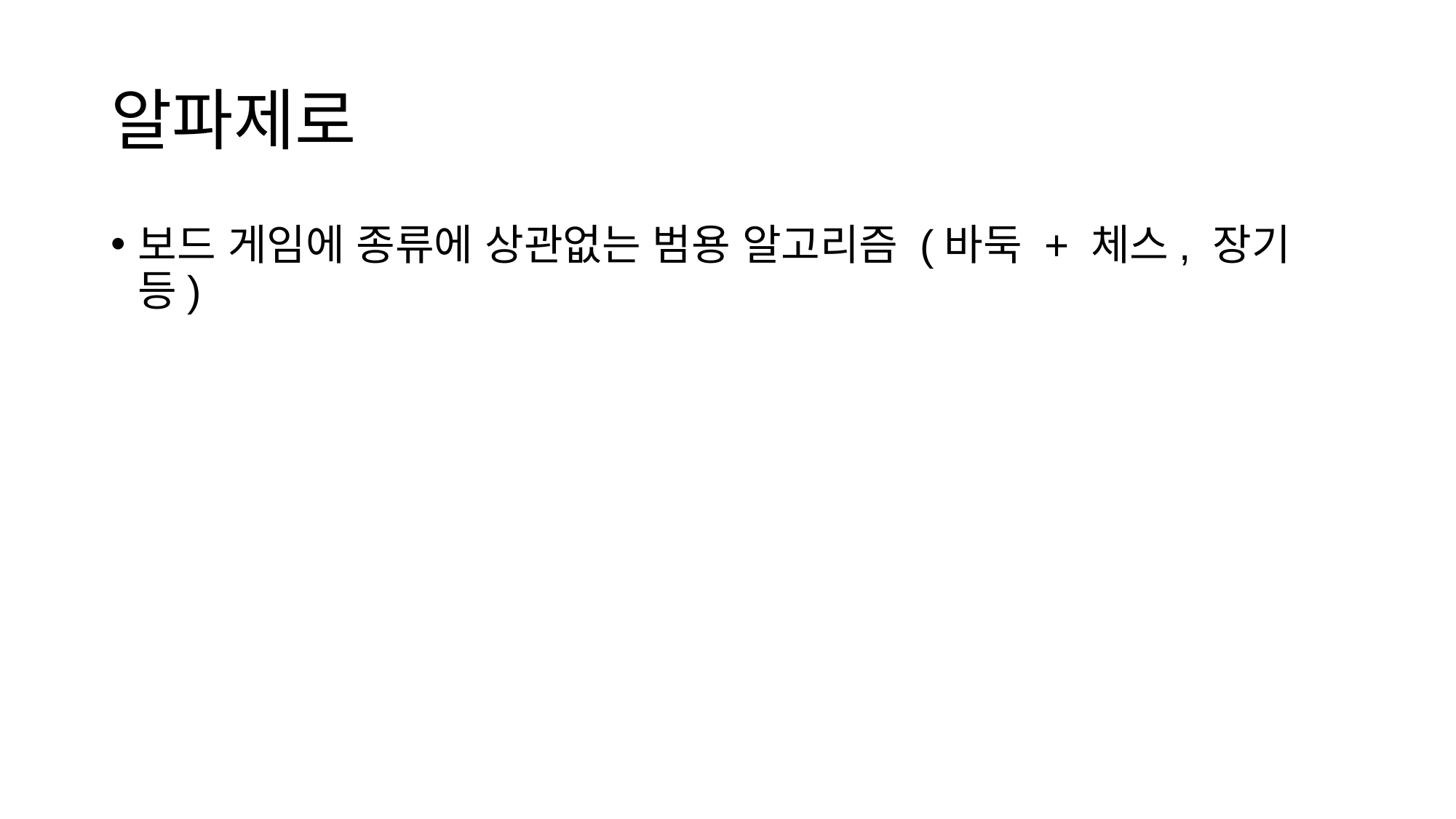

# 알파제로
보드 게임에 종류에 상관없는 범용 알고리즘 (바둑 + 체스, 장기 등)